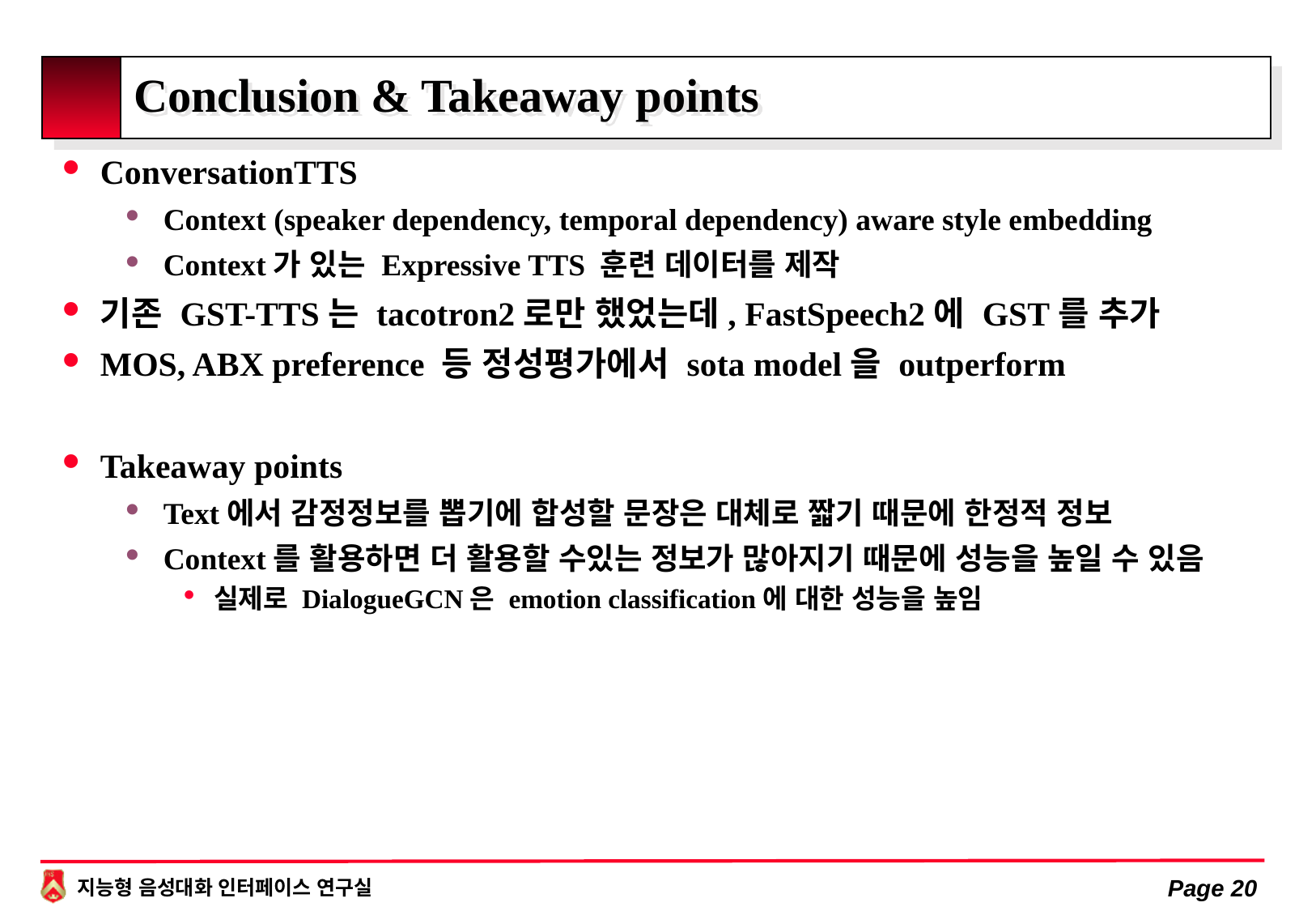

# Conclusion & Takeaway points
ConversationTTS
Context (speaker dependency, temporal dependency) aware style embedding
Context가 있는 Expressive TTS 훈련 데이터를 제작
기존 GST-TTS는 tacotron2로만 했었는데, FastSpeech2에 GST를 추가
MOS, ABX preference 등 정성평가에서 sota model을 outperform

Takeaway points
Text에서 감정정보를 뽑기에 합성할 문장은 대체로 짧기 때문에 한정적 정보
Context를 활용하면 더 활용할 수있는 정보가 많아지기 때문에 성능을 높일 수 있음
실제로 DialogueGCN은 emotion classification에 대한 성능을 높임
Page 20